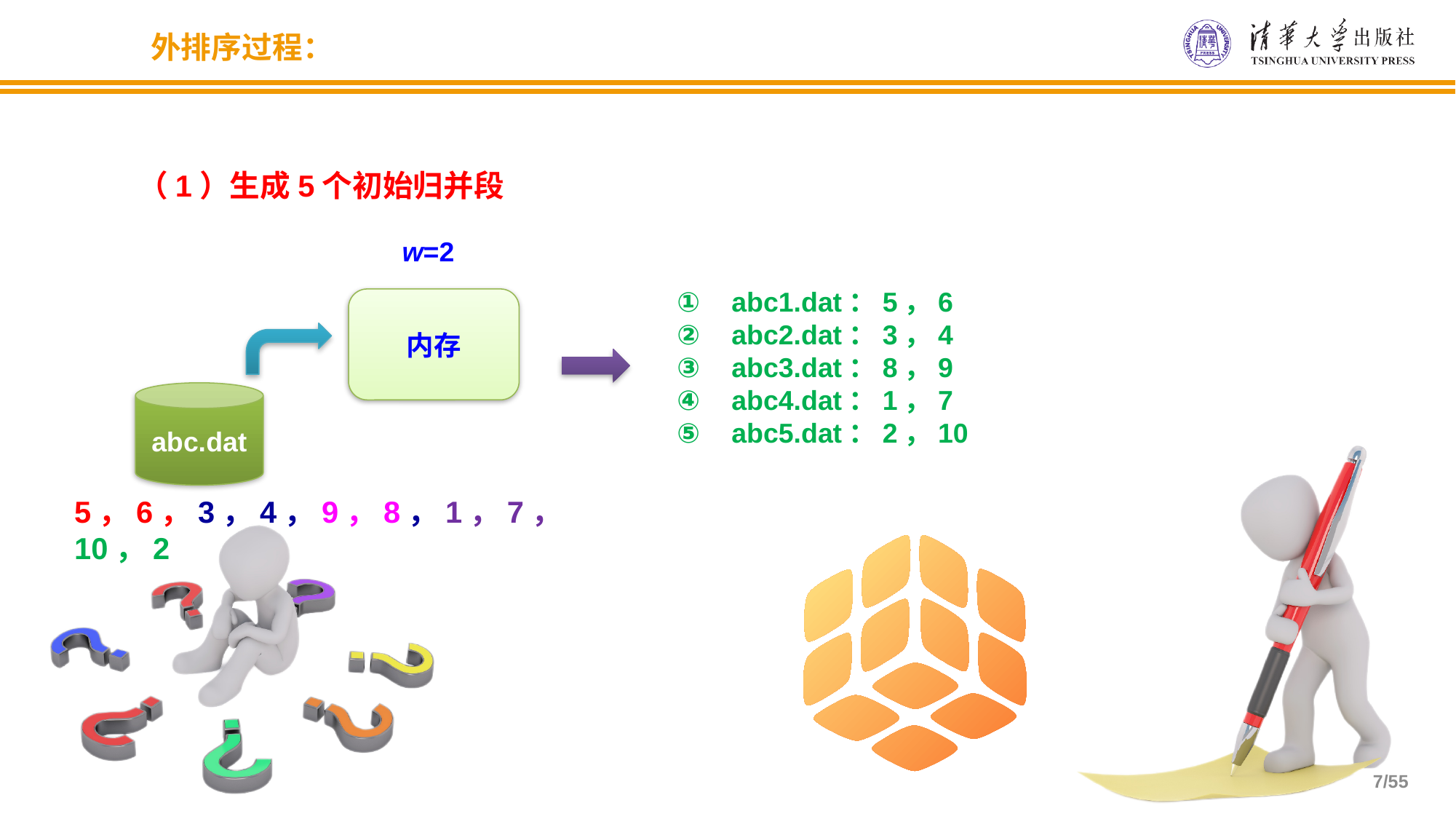

外排序过程：
（1）生成5个初始归并段
w=2
abc1.dat：5，6
abc2.dat：3，4
abc3.dat：8，9
abc4.dat：1，7
abc5.dat：2，10
内存

abc.dat
5，6，3，4，9，8，1，7，10，2

7/55